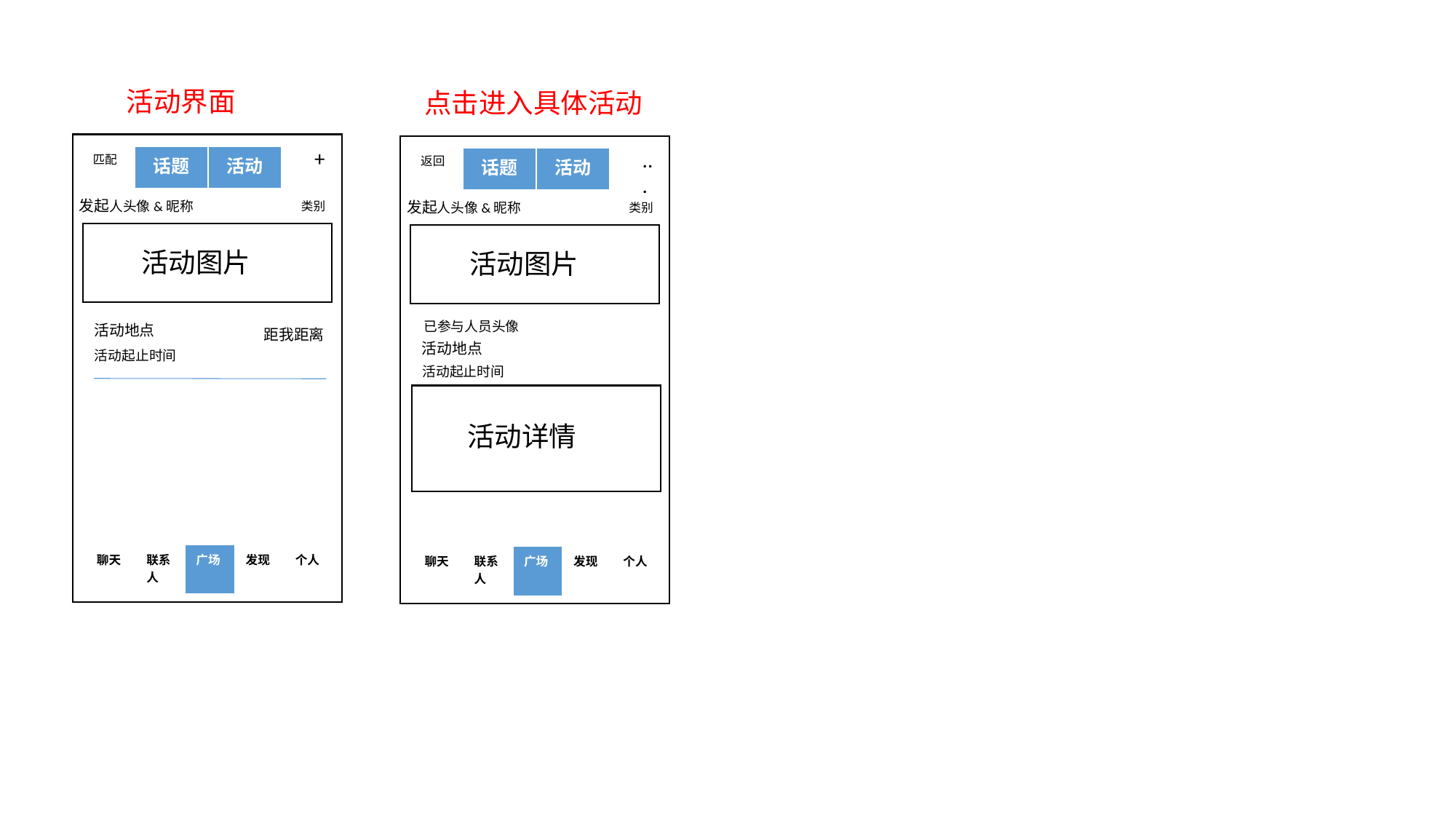

活动界面
点击进入具体活动

+
...
| 话题 | 活动 |
| --- | --- |
匹配
| 话题 | 活动 |
| --- | --- |
返回
发起人头像&昵称
发起人头像&昵称
类别
类别

活动图片
活动图片
已参与人员头像
活动地点
距我距离
活动地点
活动起止时间
活动起止时间

活动详情
| 聊天 | 联系人 | 广场 | 发现 | 个人 |
| --- | --- | --- | --- | --- |
| 聊天 | 联系人 | 广场 | 发现 | 个人 |
| --- | --- | --- | --- | --- |